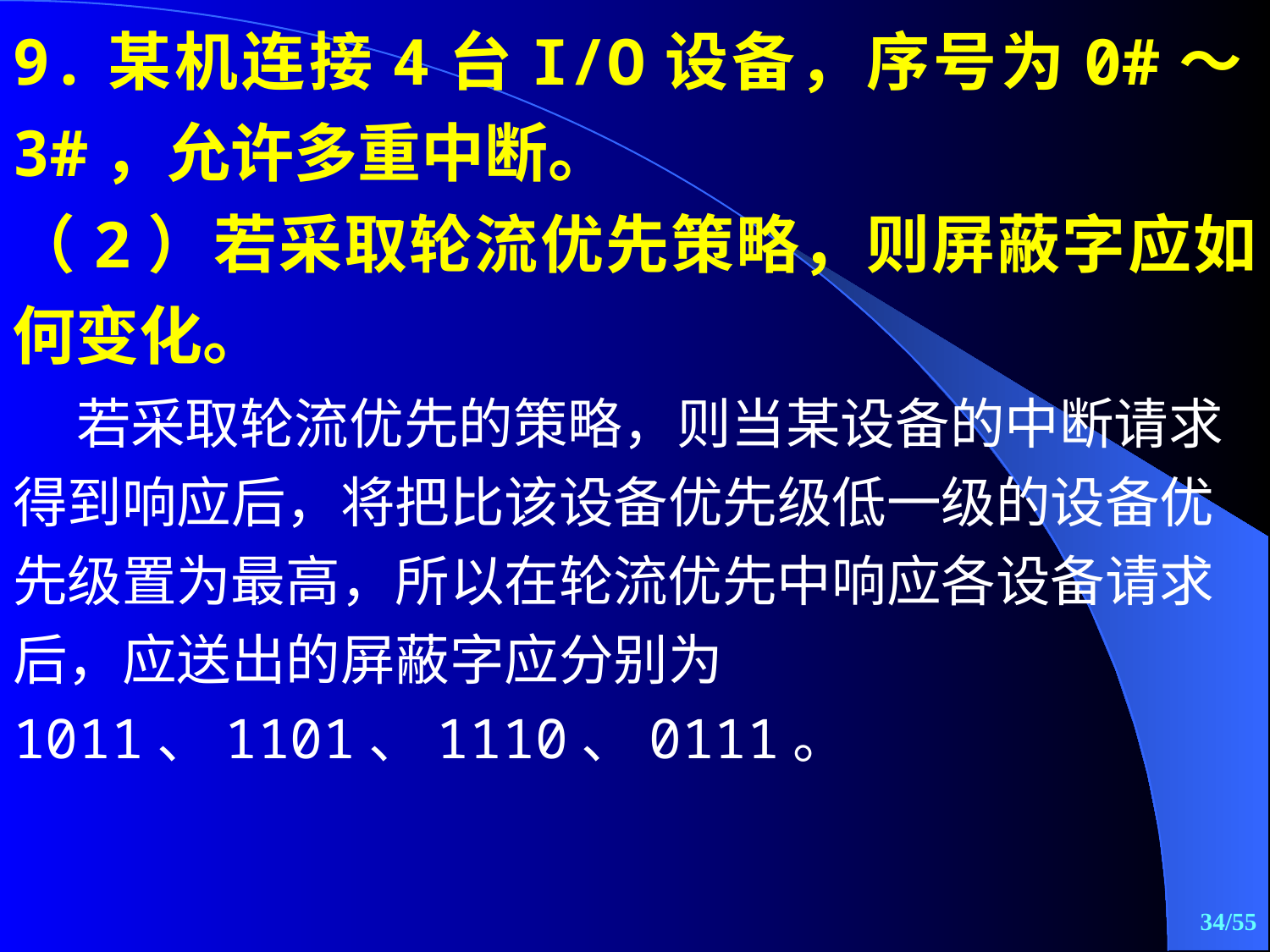

9.某机连接4台I/O设备，序号为0#～3#，允许多重中断。
（2）若采取轮流优先策略，则屏蔽字应如何变化。
若采取轮流优先的策略，则当某设备的中断请求得到响应后，将把比该设备优先级低一级的设备优先级置为最高，所以在轮流优先中响应各设备请求后，应送出的屏蔽字应分别为1011、1101、1110、0111。
34/55